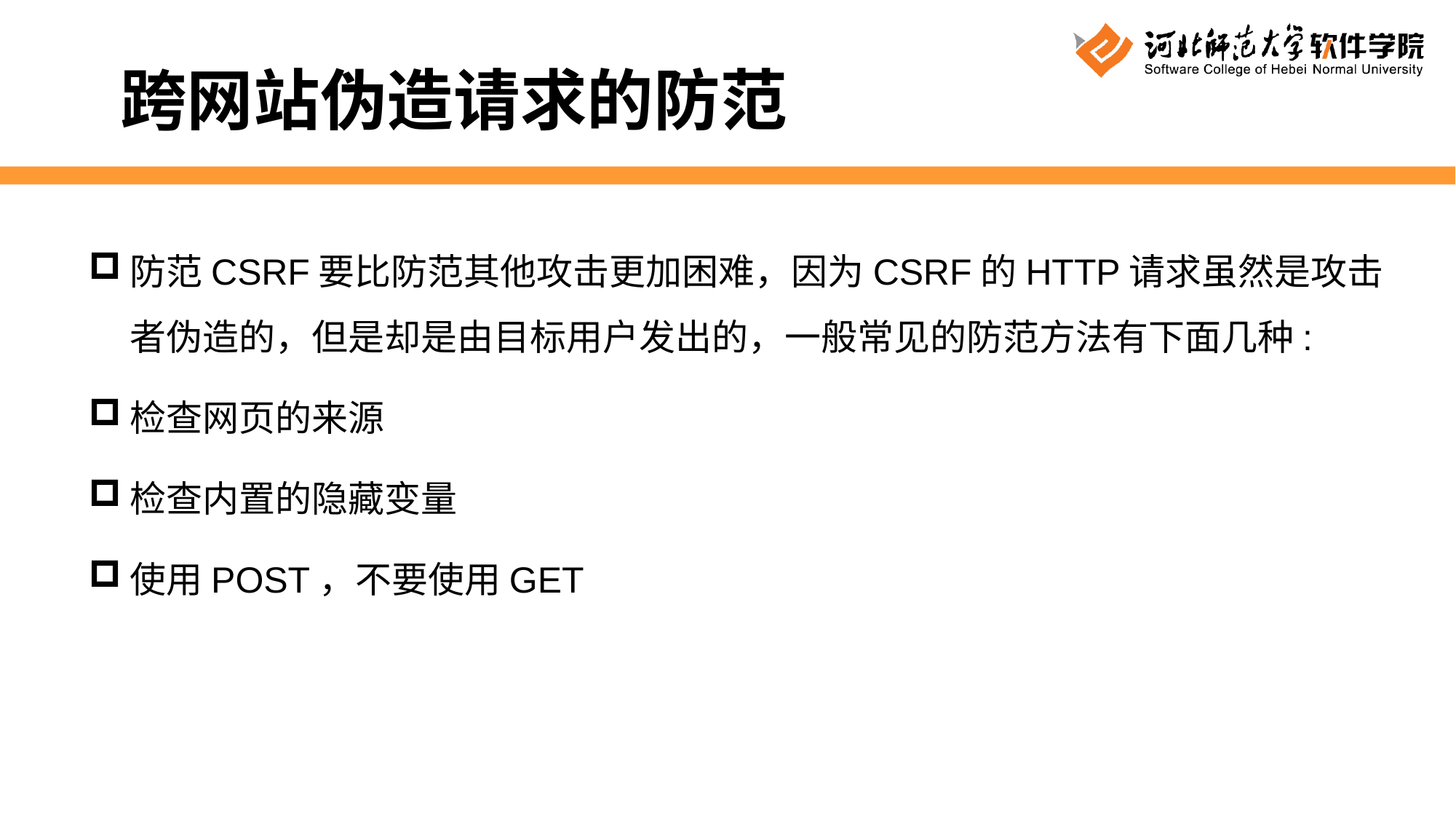

跨网站伪造请求的防范
防范CSRF要比防范其他攻击更加困难，因为CSRF的HTTP请求虽然是攻击者伪造的，但是却是由目标用户发出的，一般常见的防范方法有下面几种:
检查网页的来源
检查内置的隐藏变量
使用POST，不要使用GET